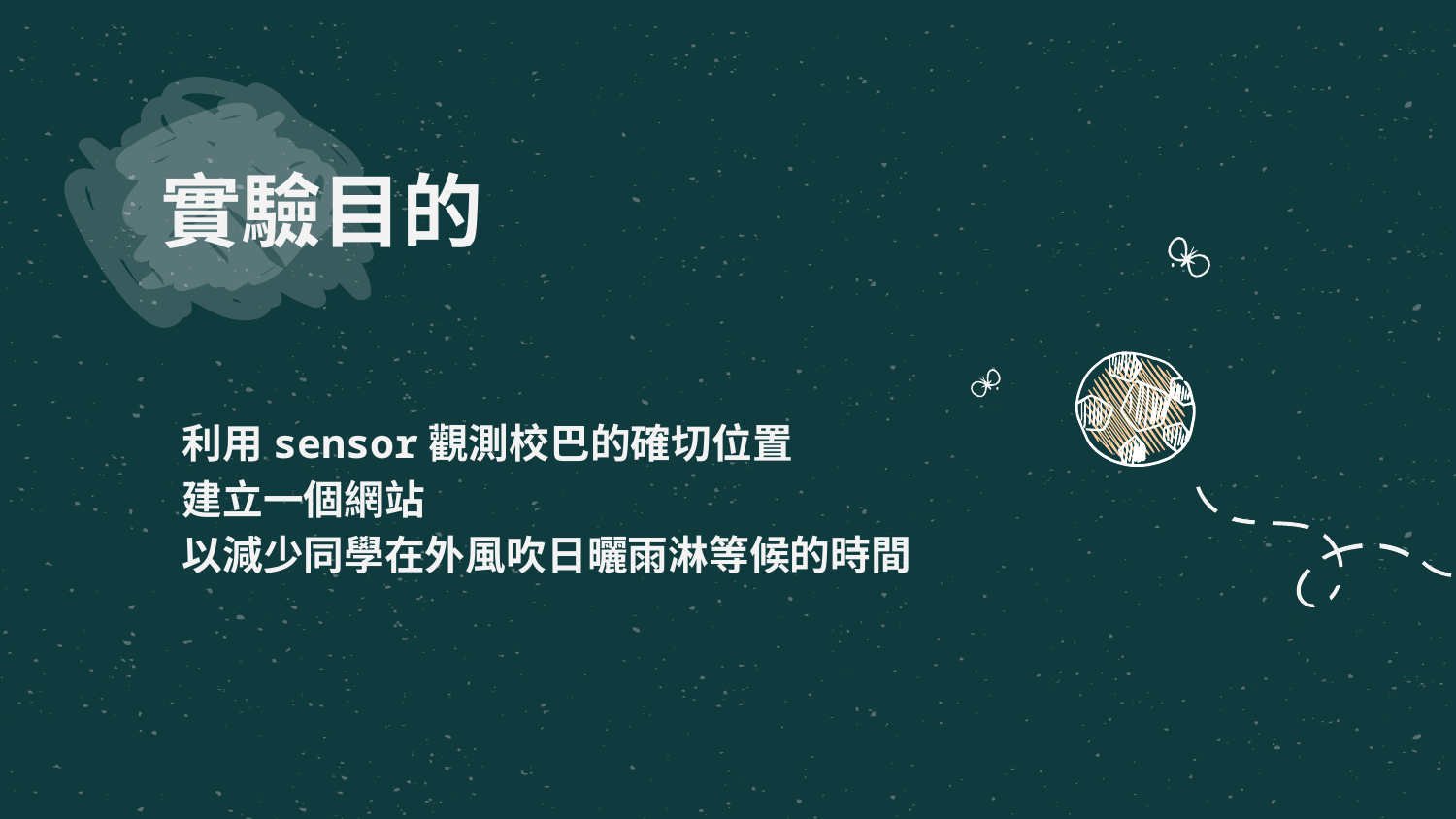

# 實驗目的

利用sensor觀測校巴的確切位置
建立一個網站
以減少同學在外風吹日曬雨淋等候的時間